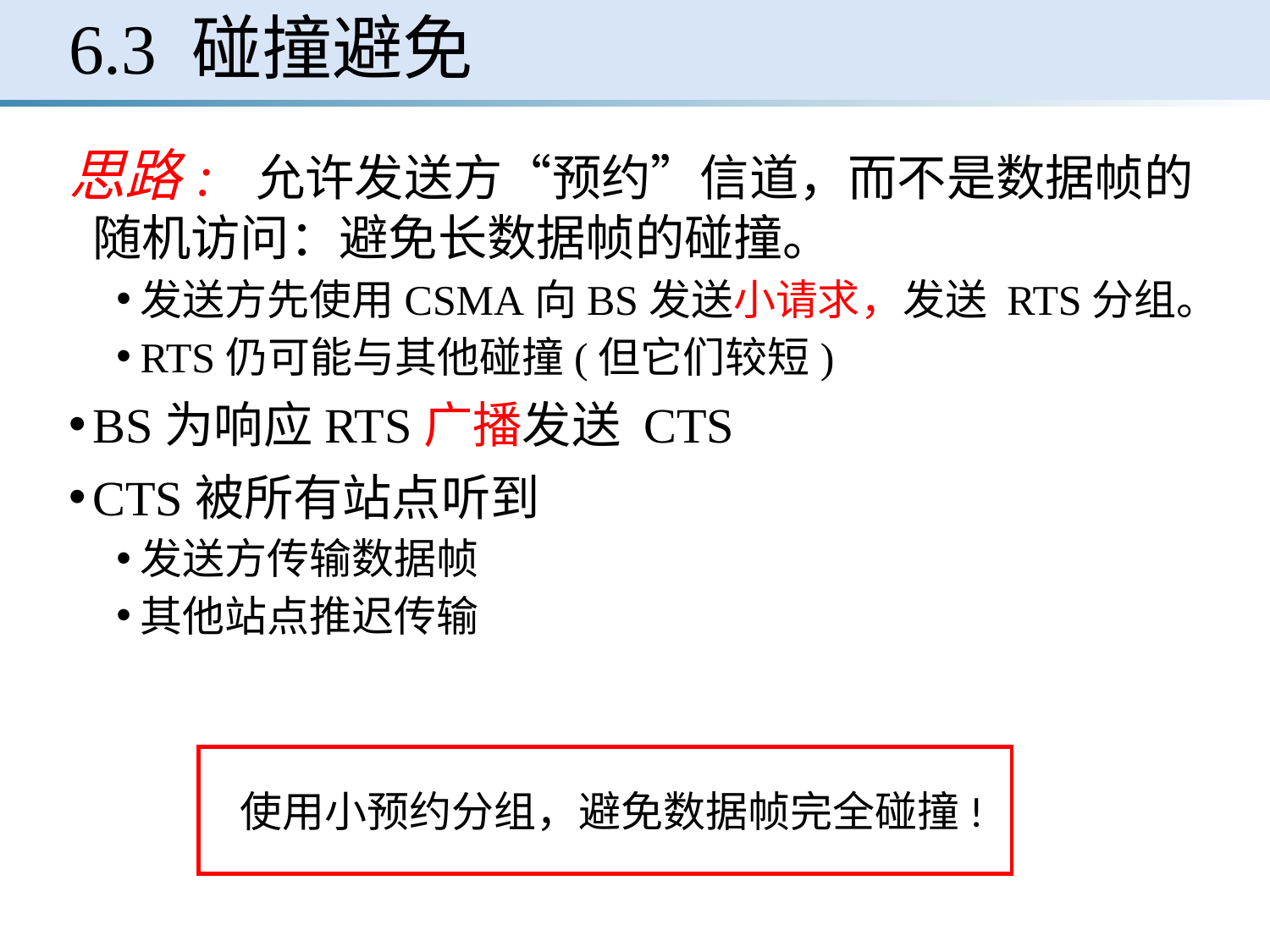

# 6.3 碰撞避免
思路:  允许发送方“预约”信道，而不是数据帧的随机访问：避免长数据帧的碰撞。
发送方先使用CSMA向BS发送小请求，发送 RTS分组。
RTS仍可能与其他碰撞(但它们较短)
BS为响应RTS广播发送 CTS
CTS被所有站点听到
发送方传输数据帧
其他站点推迟传输

使用小预约分组，避免数据帧完全碰撞!